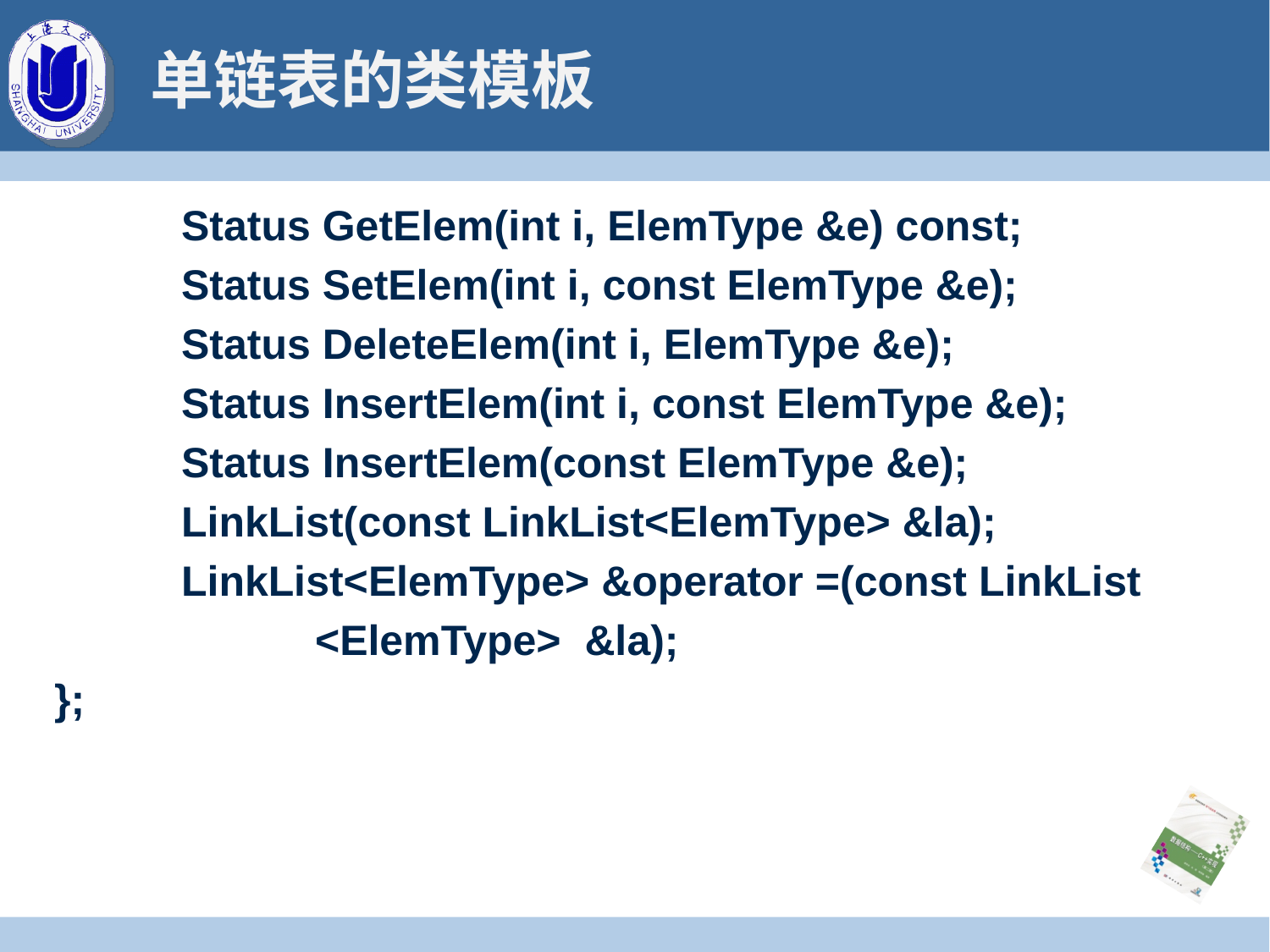

# 单链表的类模板
	Status GetElem(int i, ElemType &e) const;
	Status SetElem(int i, const ElemType &e);
	Status DeleteElem(int i, ElemType &e);
	Status InsertElem(int i, const ElemType &e);
	Status InsertElem(const ElemType &e);
   	LinkList(const LinkList<ElemType> &la);
 	LinkList<ElemType> &operator =(const LinkList
                      <ElemType>  &la);
};